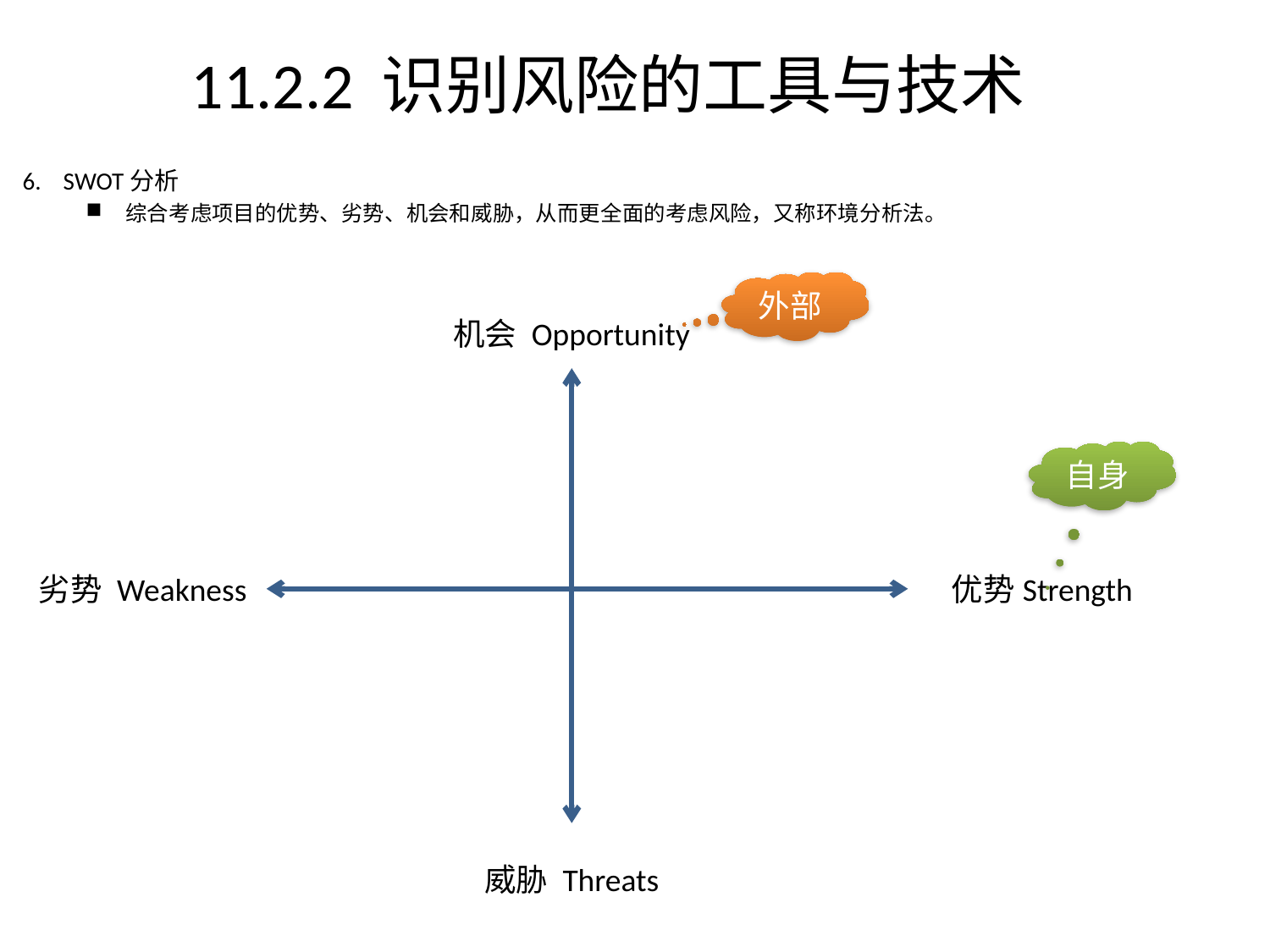

# 11.2.2 识别风险的工具与技术
6.    SWOT分析
综合考虑项目的优势、劣势、机会和威胁，从而更全面的考虑风险，又称环境分析法。
外部
机会 Opportunity
自身
劣势 Weakness
优势Strength
威胁 Threats